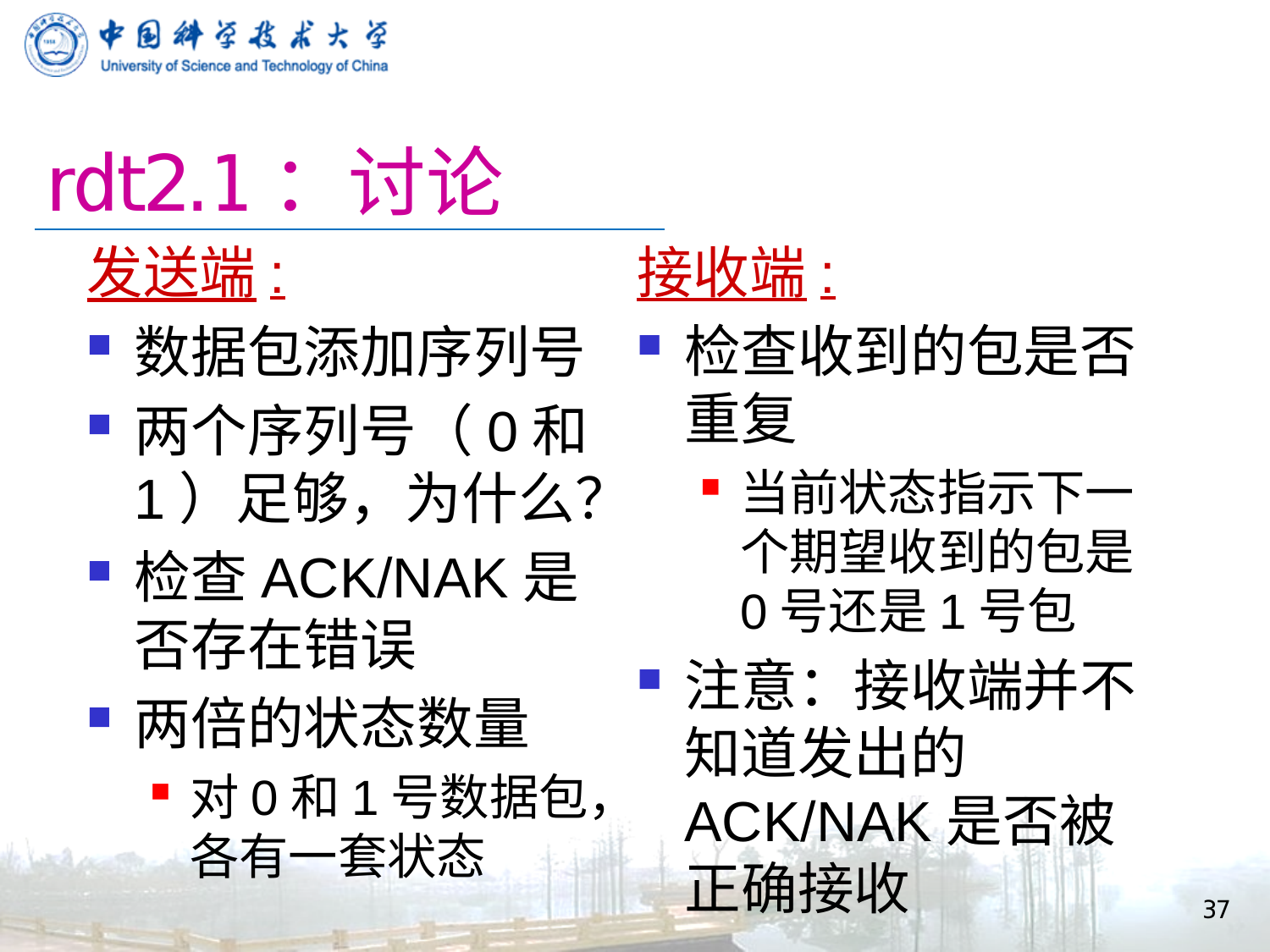

# rdt2.1：讨论
发送端:
数据包添加序列号
两个序列号（0和1）足够，为什么？
检查ACK/NAK是否存在错误
两倍的状态数量
对0和1号数据包，各有一套状态

接收端:
检查收到的包是否重复
当前状态指示下一个期望收到的包是0号还是1号包
注意：接收端并不知道发出的ACK/NAK是否被正确接收
37